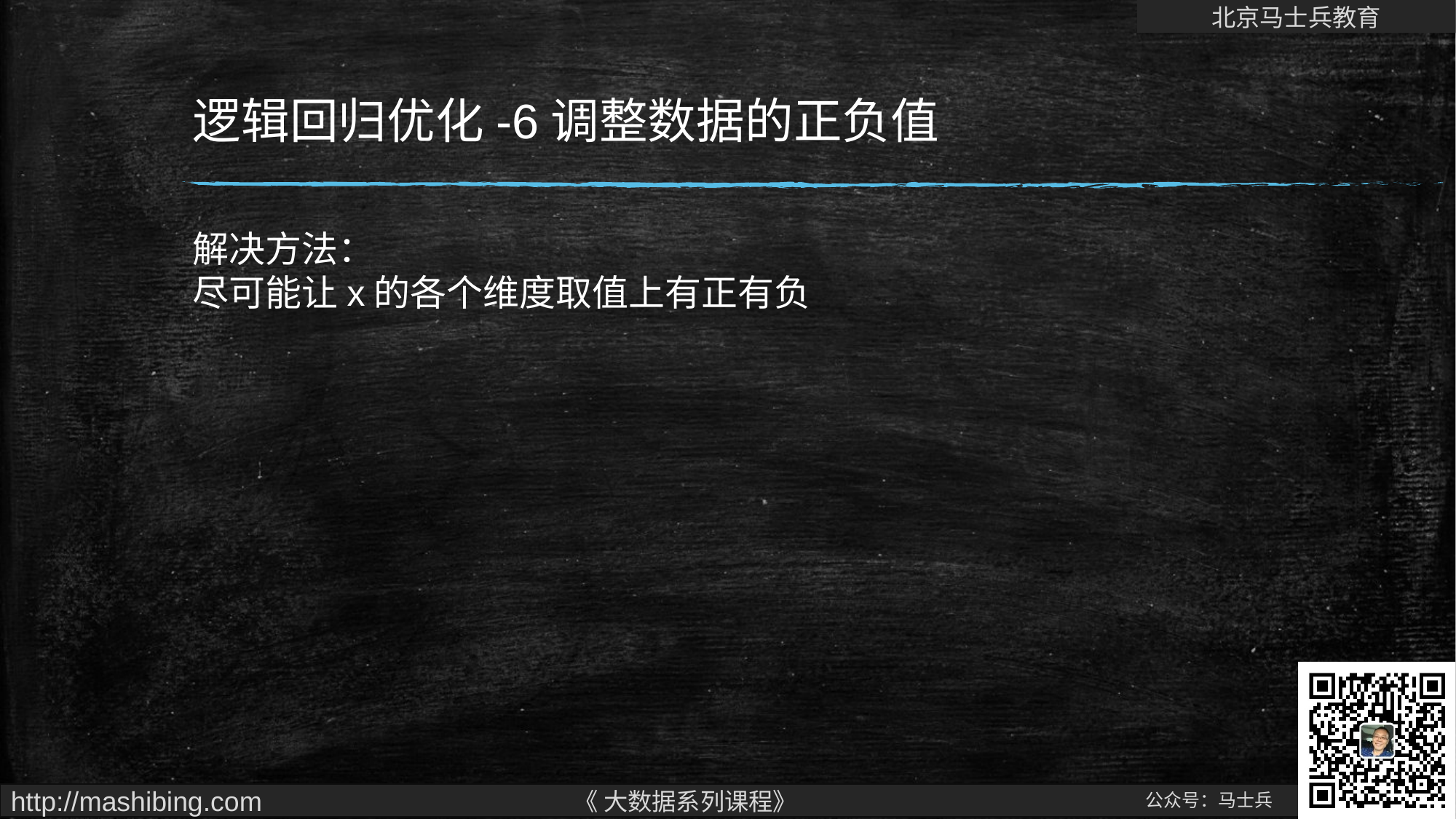

解决方法：
尽可能让x的各个维度取值上有正有负

# 逻辑回归优化-6调整数据的正负值